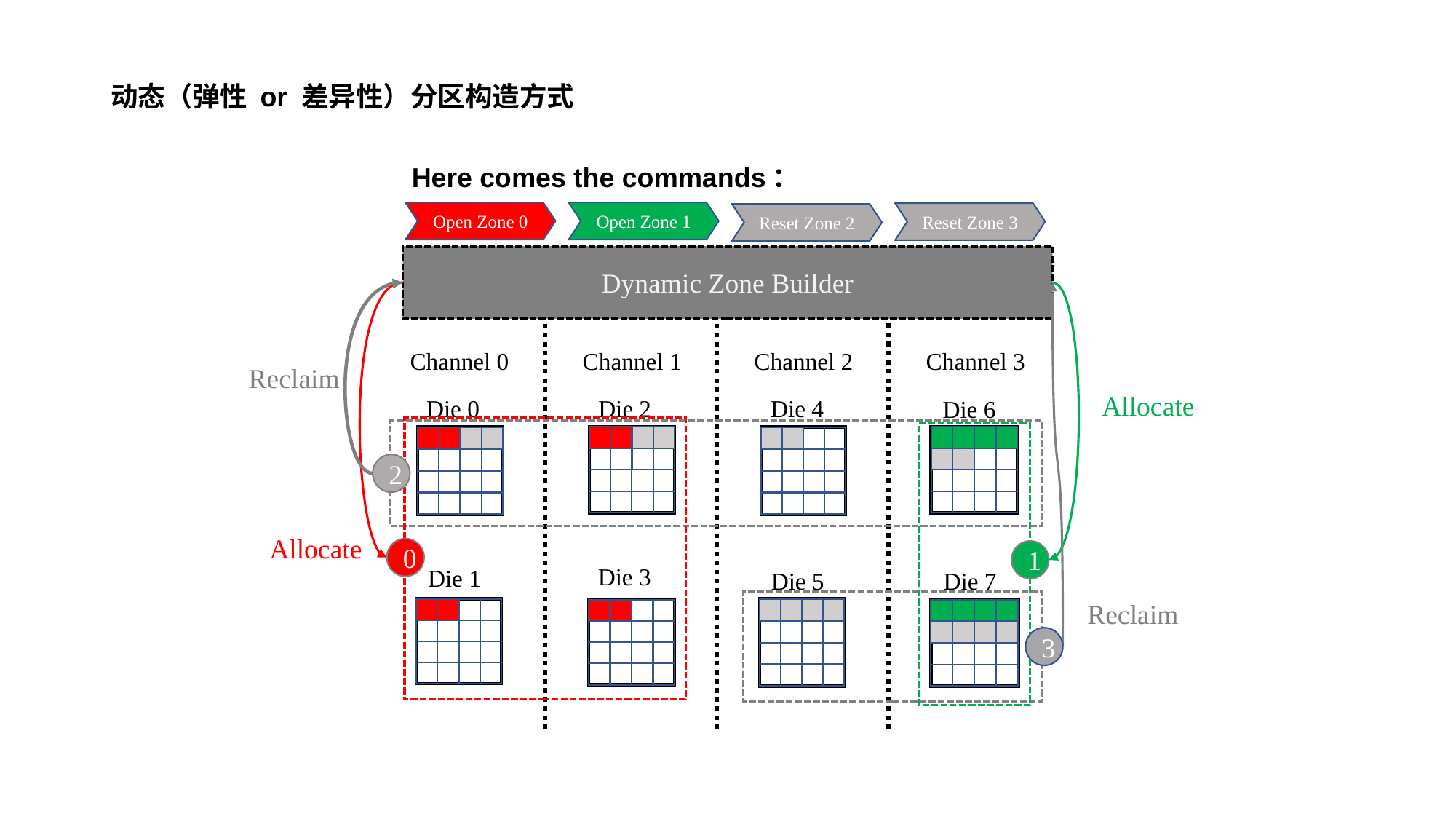

动态（弹性 or 差异性）分区构造方式
Here comes the commands：
Open Zone 1
Open Zone 0
Reset Zone 3
Reset Zone 2
Dynamic Zone Builder
Channel 0
Channel 2
Channel 3
Channel 1
Reclaim
Allocate
Die 0
Die 4
Die 2
Die 6

2
Allocate
0
1
Die 3
Die 1
Die 5
Die 7

Reclaim

3